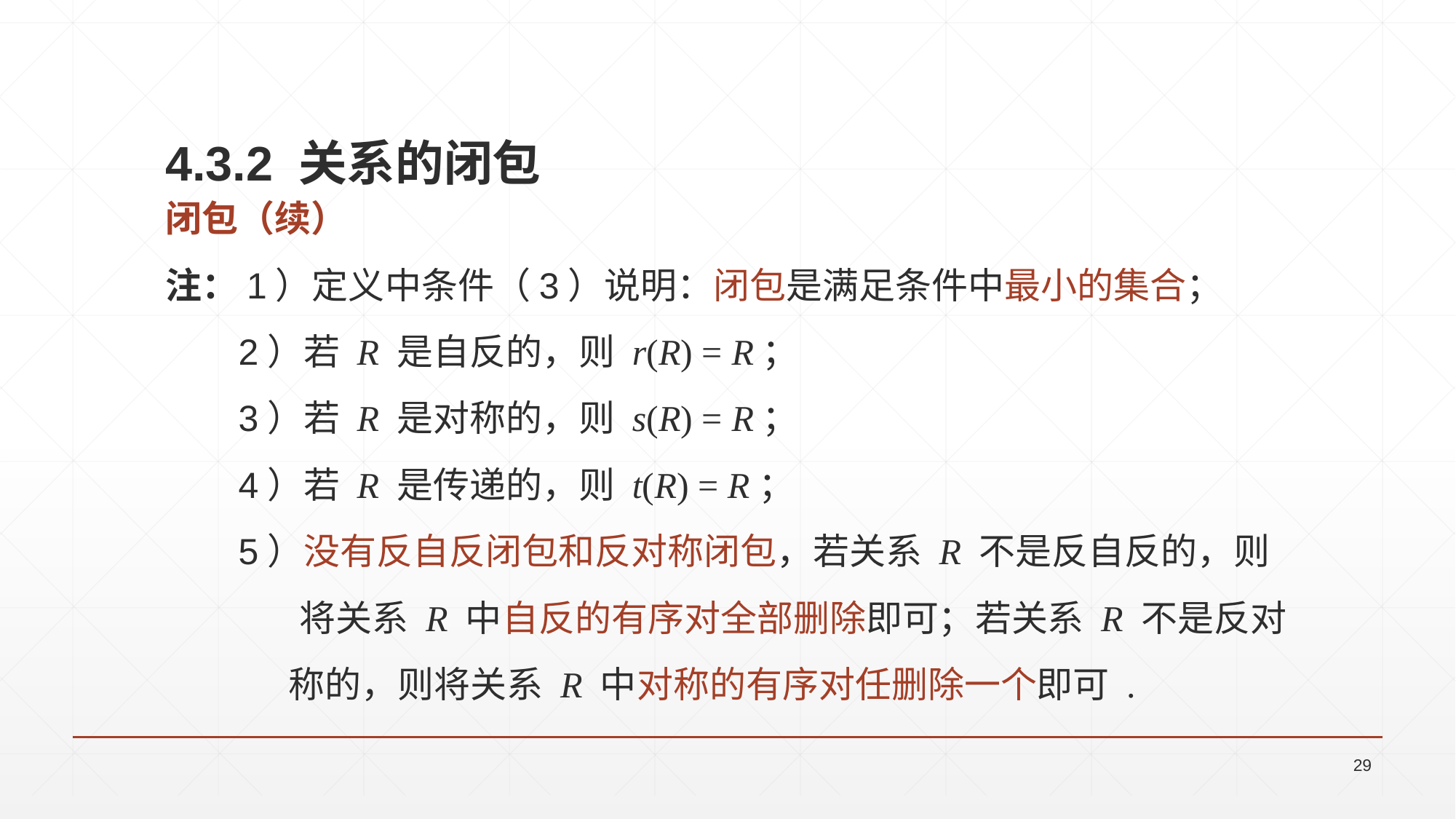

4.3.2 关系的闭包
闭包（续）
注：1）定义中条件（3）说明：闭包是满足条件中最小的集合；
	2）若 R 是自反的，则 r(R) = R；
	3）若 R 是对称的，则 s(R) = R；
	4）若 R 是传递的，则 t(R) = R；
	5）没有反自反闭包和反对称闭包，若关系 R 不是反自反的，则
       		  将关系 R 中自反的有序对全部删除即可；若关系 R 不是反对
              称的，则将关系 R 中对称的有序对任删除一个即可 .

29